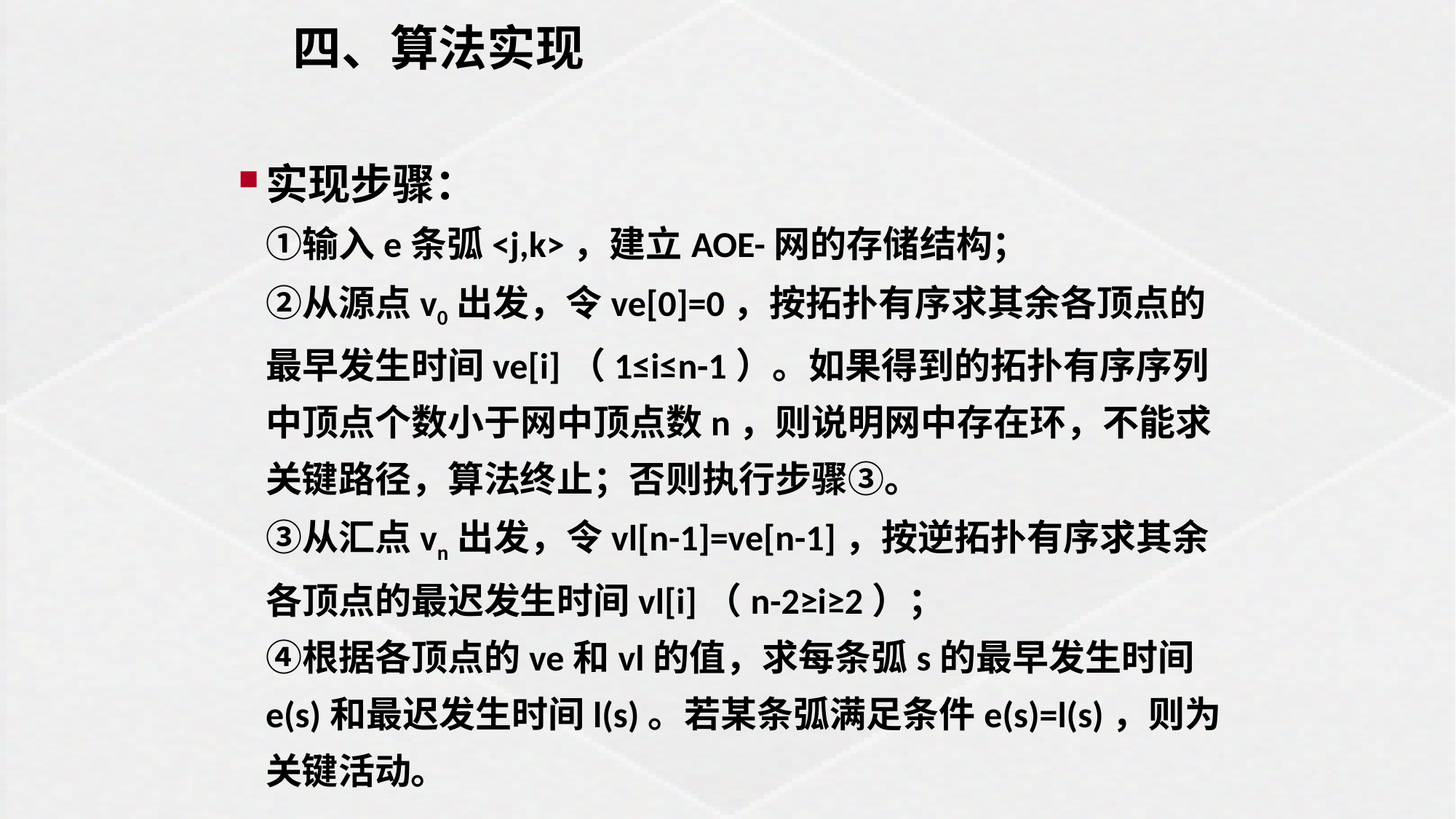

四、算法实现

实现步骤：
①输入e条弧<j,k>，建立AOE-网的存储结构；
②从源点v0出发，令ve[0]=0，按拓扑有序求其余各顶点的最早发生时间ve[i]（1≤i≤n-1）。如果得到的拓扑有序序列中顶点个数小于网中顶点数n，则说明网中存在环，不能求关键路径，算法终止；否则执行步骤③。
③从汇点vn出发，令vl[n-1]=ve[n-1]，按逆拓扑有序求其余各顶点的最迟发生时间vl[i]（n-2≥i≥2）；
④根据各顶点的ve和vl的值，求每条弧s的最早发生时间e(s)和最迟发生时间l(s)。若某条弧满足条件e(s)=l(s)，则为关键活动。